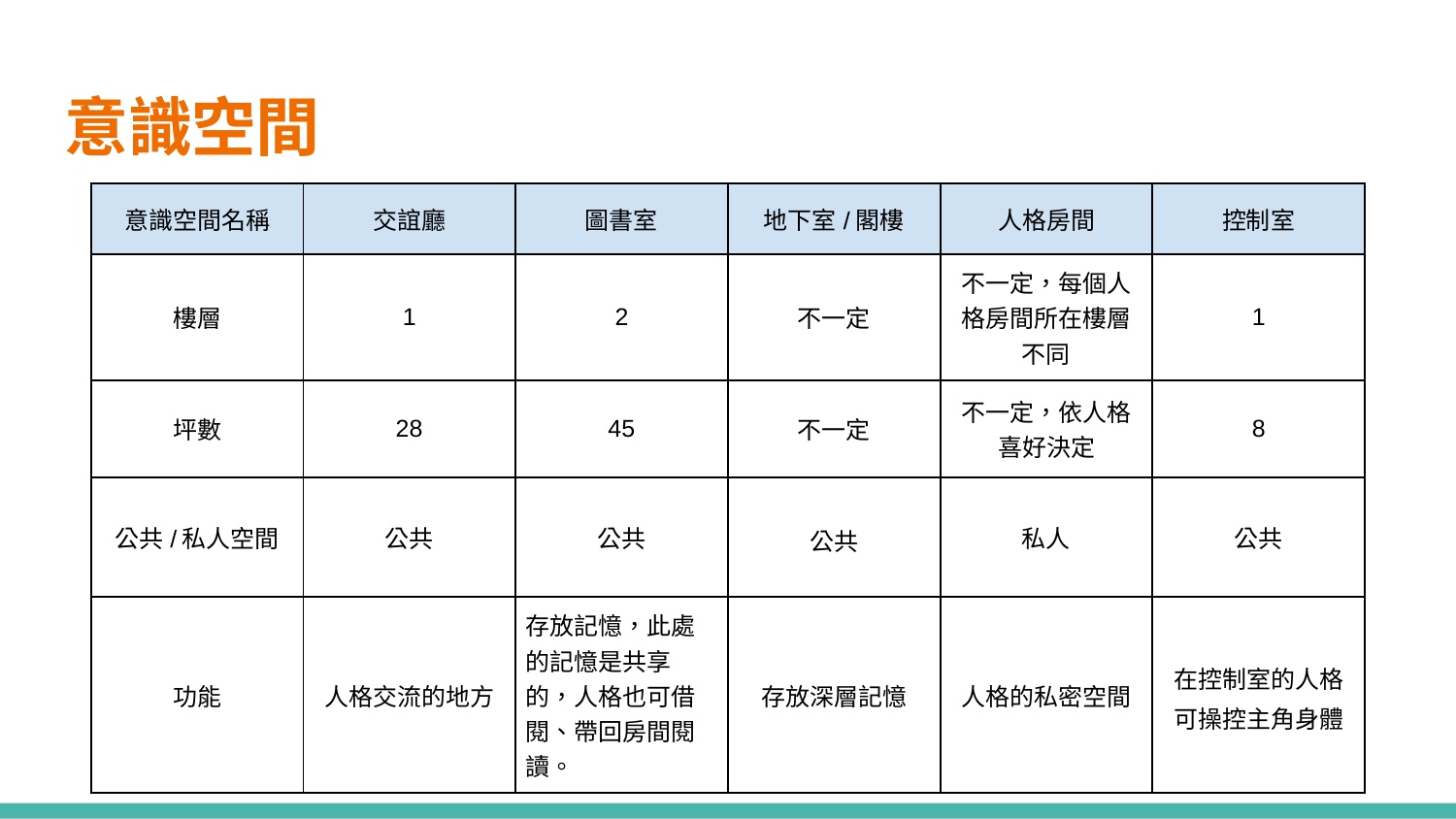

# 意識空間
| 意識空間名稱 | 交誼廳 | 圖書室 | 地下室/閣樓 | 人格房間 | 控制室 |
| --- | --- | --- | --- | --- | --- |
| 樓層 | 1 | 2 | 不一定 | 不一定，每個人格房間所在樓層不同 | 1 |
| 坪數 | 28 | 45 | 不一定 | 不一定，依人格喜好決定 | 8 |
| 公共/私人空間 | 公共 | 公共 | 公共 | 私人 | 公共 |
| 功能 | 人格交流的地方 | 存放記憶，此處的記憶是共享的，人格也可借閱、帶回房間閱讀。 | 存放深層記憶 | 人格的私密空間 | 在控制室的人格可操控主角身體 |